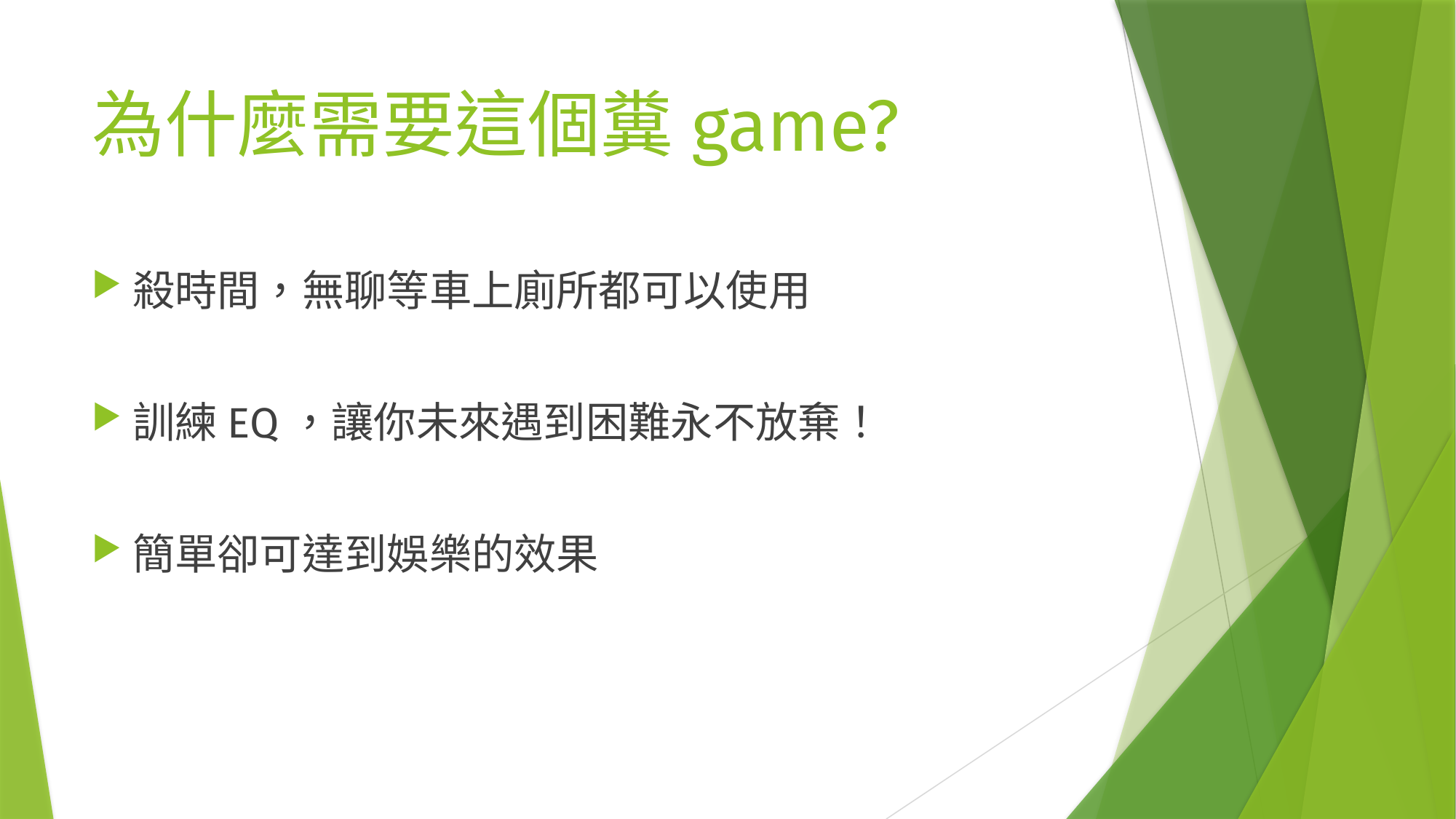

# 為什麼需要這個糞game?
殺時間，無聊等車上廁所都可以使用

訓練EQ，讓你未來遇到困難永不放棄！

簡單卻可達到娛樂的效果